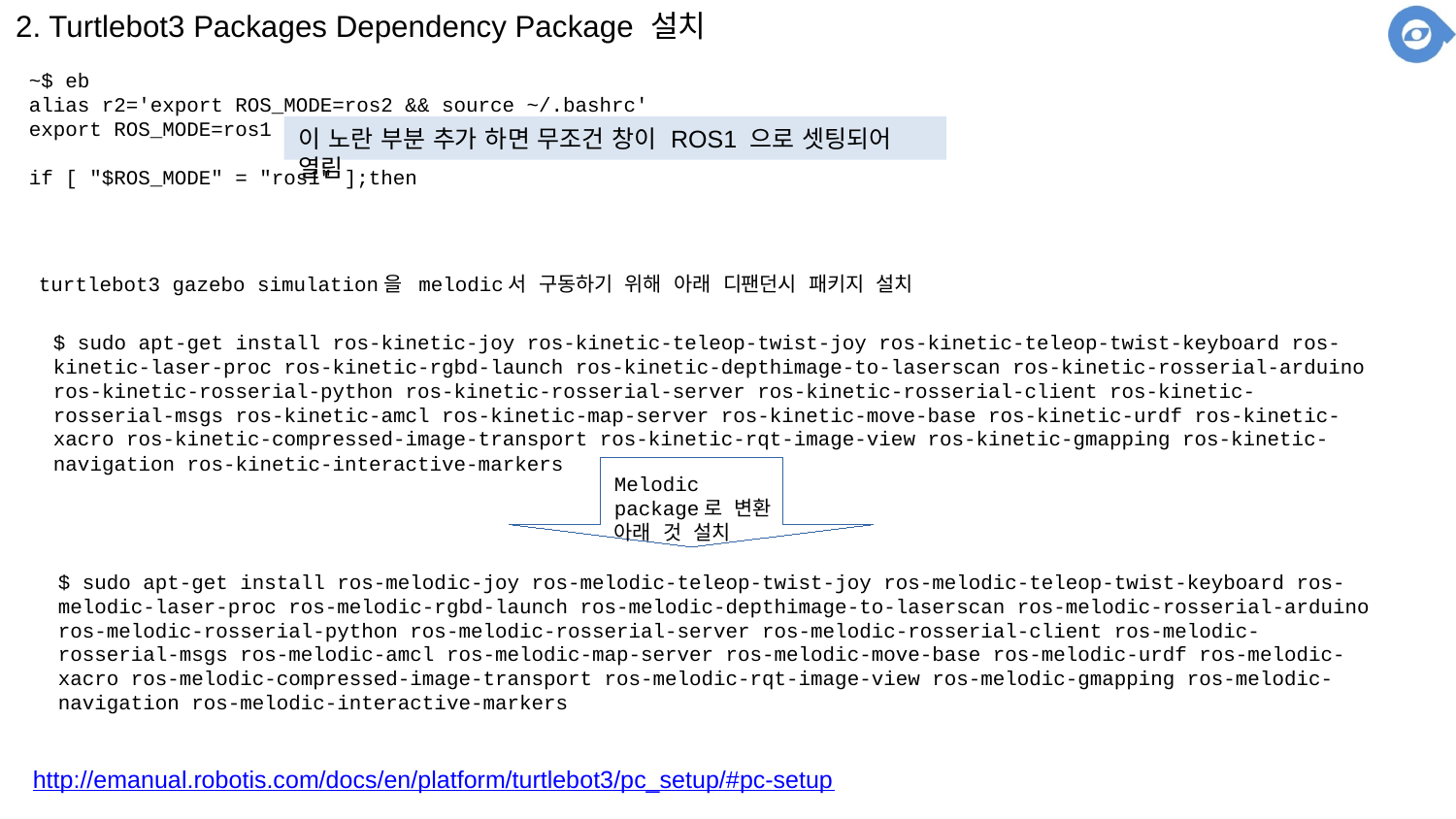

2. Turtlebot3 Packages Dependency Package 설치
~$ eb
alias r2='export ROS_MODE=ros2 && source ~/.bashrc'
export ROS_MODE=ros1

if [ "$ROS_MODE" = "ros1" ];then

이 노란 부분 추가 하면 무조건 창이 ROS1 으로 셋팅되어 열림
turtlebot3 gazebo simulation을 melodic서 구동하기 위해 아래 디팬던시 패키지 설치
$ sudo apt-get install ros-kinetic-joy ros-kinetic-teleop-twist-joy ros-kinetic-teleop-twist-keyboard ros-kinetic-laser-proc ros-kinetic-rgbd-launch ros-kinetic-depthimage-to-laserscan ros-kinetic-rosserial-arduino ros-kinetic-rosserial-python ros-kinetic-rosserial-server ros-kinetic-rosserial-client ros-kinetic-rosserial-msgs ros-kinetic-amcl ros-kinetic-map-server ros-kinetic-move-base ros-kinetic-urdf ros-kinetic-xacro ros-kinetic-compressed-image-transport ros-kinetic-rqt-image-view ros-kinetic-gmapping ros-kinetic-navigation ros-kinetic-interactive-markers

Melodic
package로 변환
아래 것 설치
$ sudo apt-get install ros-melodic-joy ros-melodic-teleop-twist-joy ros-melodic-teleop-twist-keyboard ros-melodic-laser-proc ros-melodic-rgbd-launch ros-melodic-depthimage-to-laserscan ros-melodic-rosserial-arduino ros-melodic-rosserial-python ros-melodic-rosserial-server ros-melodic-rosserial-client ros-melodic-rosserial-msgs ros-melodic-amcl ros-melodic-map-server ros-melodic-move-base ros-melodic-urdf ros-melodic-xacro ros-melodic-compressed-image-transport ros-melodic-rqt-image-view ros-melodic-gmapping ros-melodic-navigation ros-melodic-interactive-markers
http://emanual.robotis.com/docs/en/platform/turtlebot3/pc_setup/#pc-setup